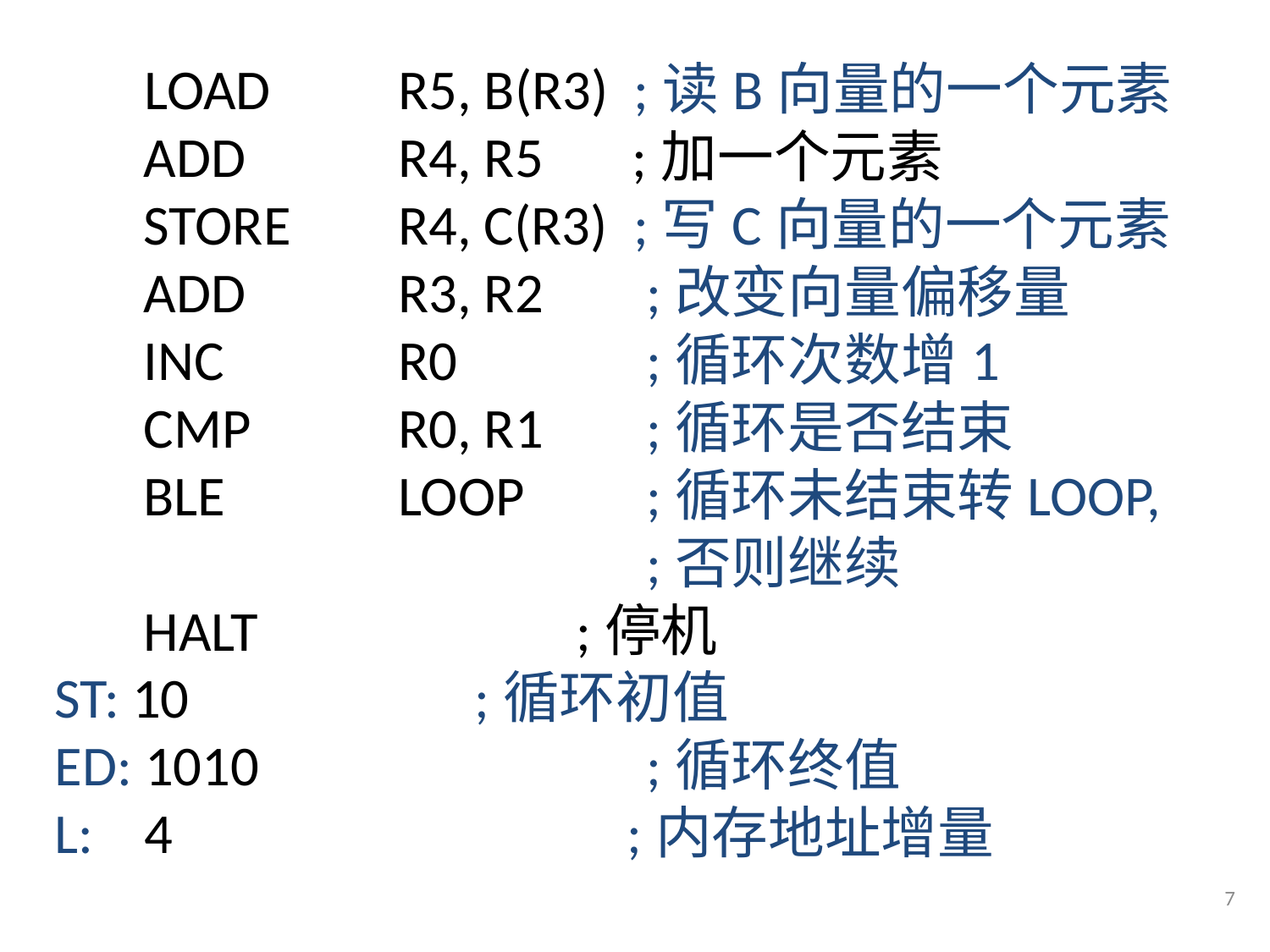

LOAD	R5, B(R3)  ;读B向量的一个元素
       ADD	R4, R5       ;加一个元素
       STORE	R4, C(R3)  ;写C向量的一个元素
       ADD	R3, R2	      ;改变向量偏移量
       INC	R0	      ;循环次数增1
       CMP	R0, R1	      ;循环是否结束
       BLE	LOOP	      ;循环未结束转LOOP,				      ;否则继续
       HALT                         ;停机
ST: 10		      ;循环初值
ED: 1010		      ;循环终值
L:    4	  	                  ;内存地址增量
7